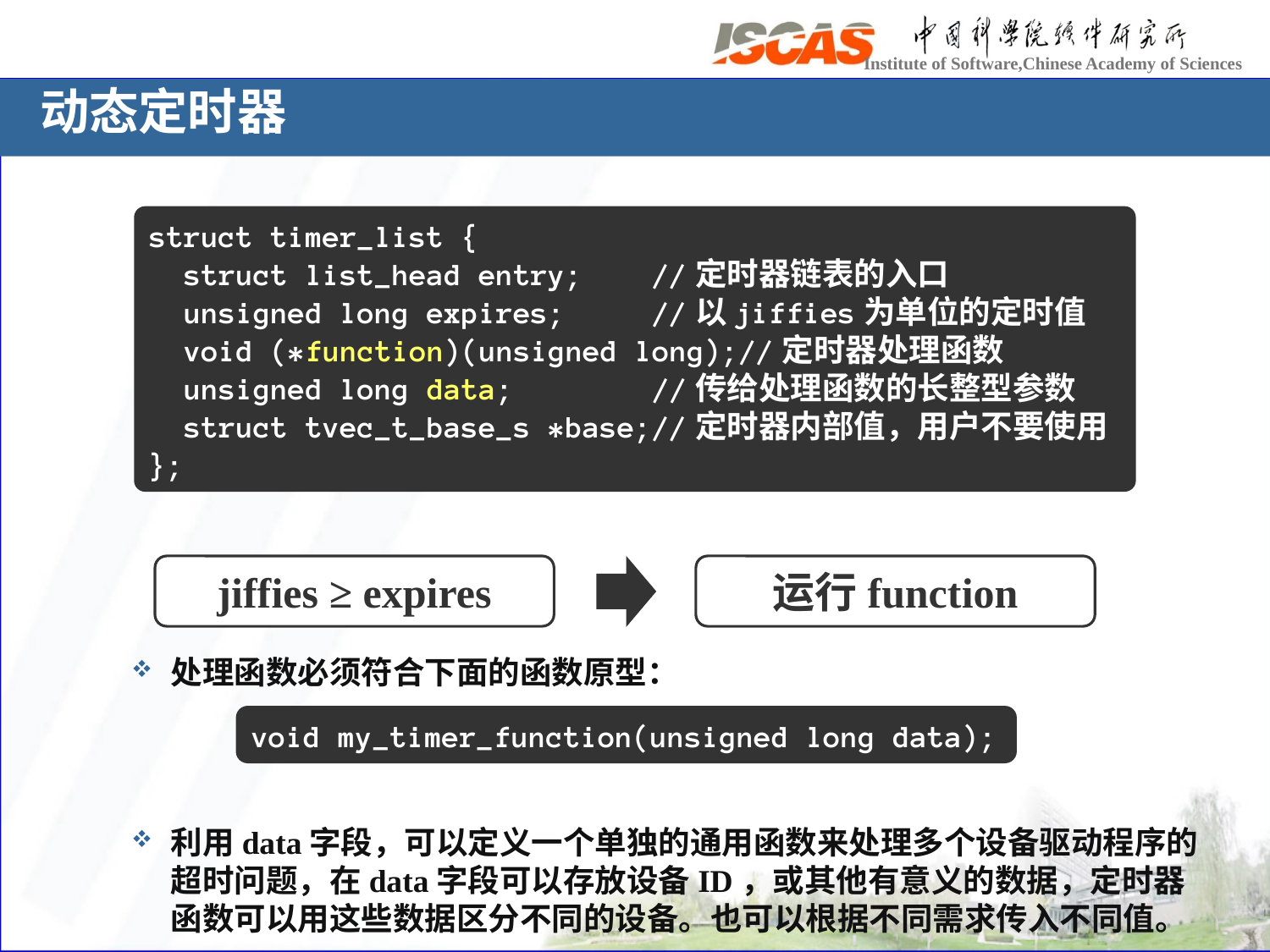

# 动态定时器
struct timer_list {
  struct list_head entry;    //定时器链表的入口
  unsigned long expires;     //以jiffies为单位的定时值
  void (*function)(unsigned long);//定时器处理函数
  unsigned long data;        //传给处理函数的长整型参数
  struct tvec_t_base_s *base;//定时器内部值，用户不要使用
};
jiffies ≥ expires

运行function
处理函数必须符合下面的函数原型：

利用data字段，可以定义一个单独的通用函数来处理多个设备驱动程序的超时问题，在data字段可以存放设备ID，或其他有意义的数据，定时器函数可以用这些数据区分不同的设备。也可以根据不同需求传入不同值。
void my_timer_function(unsigned long data);